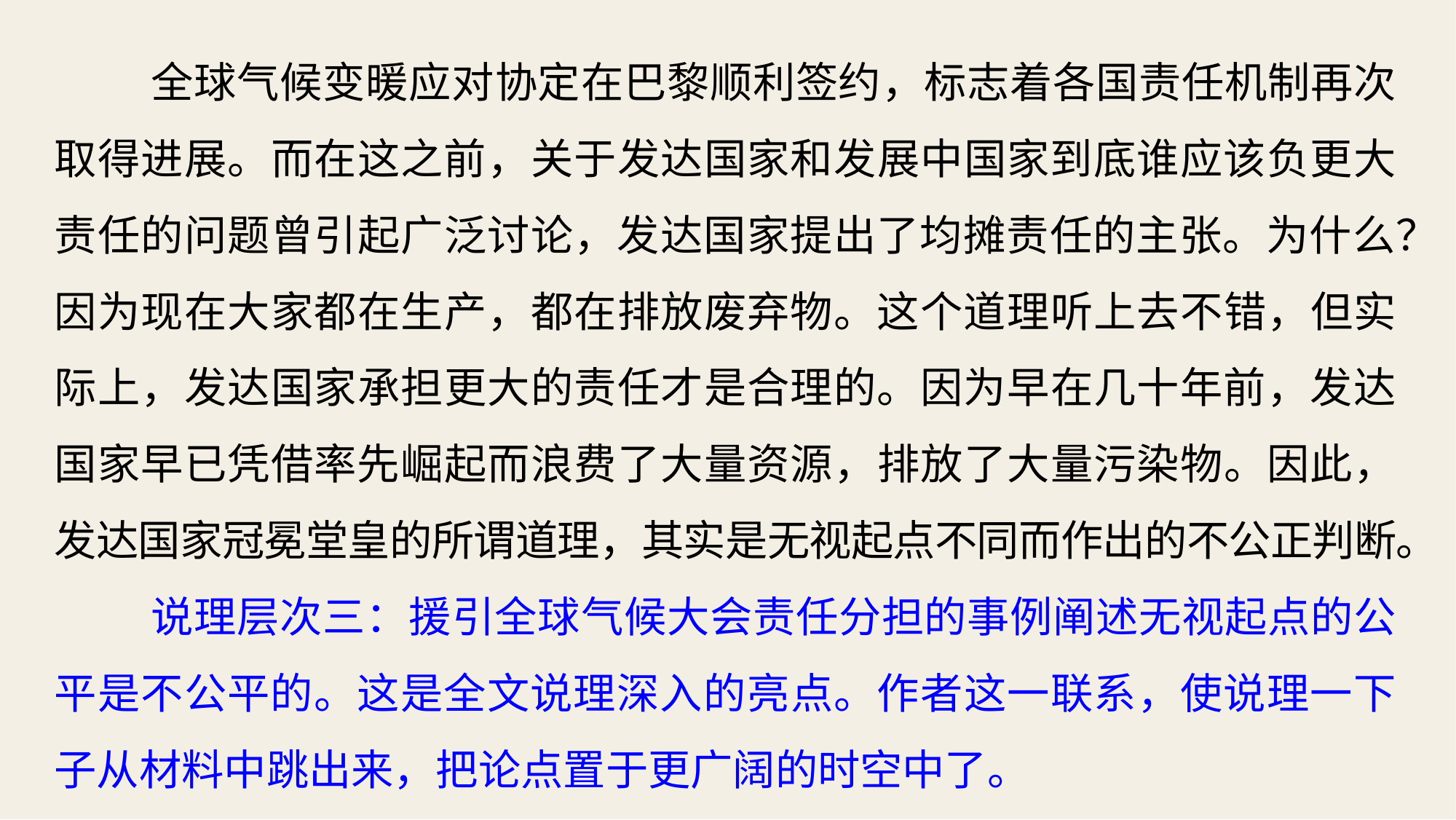

全球气候变暖应对协定在巴黎顺利签约，标志着各国责任机制再次取得进展。而在这之前，关于发达国家和发展中国家到底谁应该负更大责任的问题曾引起广泛讨论，发达国家提出了均摊责任的主张。为什么？因为现在大家都在生产，都在排放废弃物。这个道理听上去不错，但实际上，发达国家承担更大的责任才是合理的。因为早在几十年前，发达国家早已凭借率先崛起而浪费了大量资源，排放了大量污染物。因此，发达国家冠冕堂皇的所谓道理，其实是无视起点不同而作出的不公正判断。
说理层次三：援引全球气候大会责任分担的事例阐述无视起点的公平是不公平的。这是全文说理深入的亮点。作者这一联系，使说理一下子从材料中跳出来，把论点置于更广阔的时空中了。